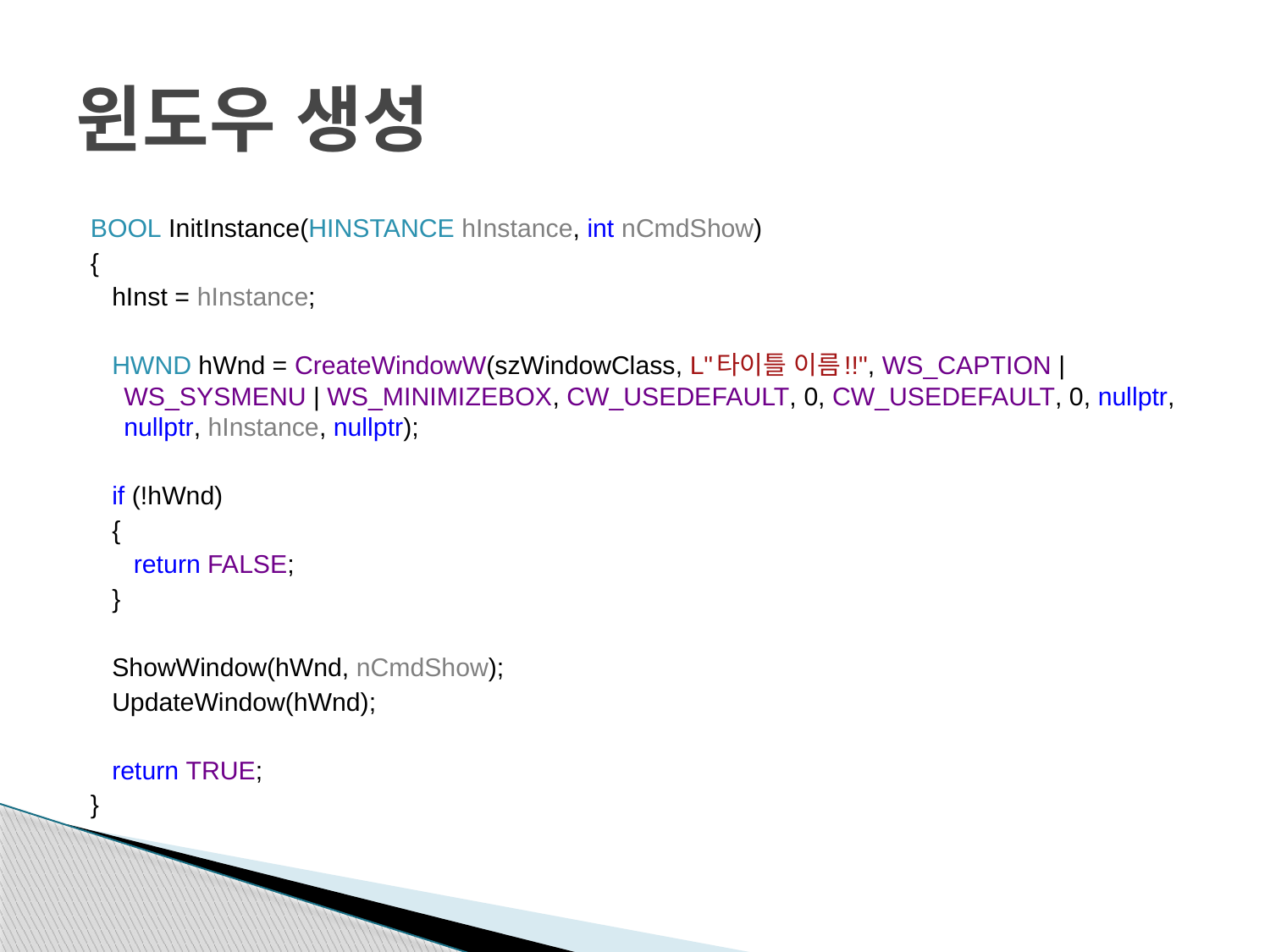

# 윈도우 생성
BOOL InitInstance(HINSTANCE hInstance, int nCmdShow)
{
   hInst = hInstance;

   HWND hWnd = CreateWindowW(szWindowClass, L"타이틀 이름!!", WS_CAPTION | WS_SYSMENU | WS_MINIMIZEBOX, CW_USEDEFAULT, 0, CW_USEDEFAULT, 0, nullptr, nullptr, hInstance, nullptr);

   if (!hWnd)
   {
      return FALSE;
   }

   ShowWindow(hWnd, nCmdShow);
   UpdateWindow(hWnd);

   return TRUE;
}